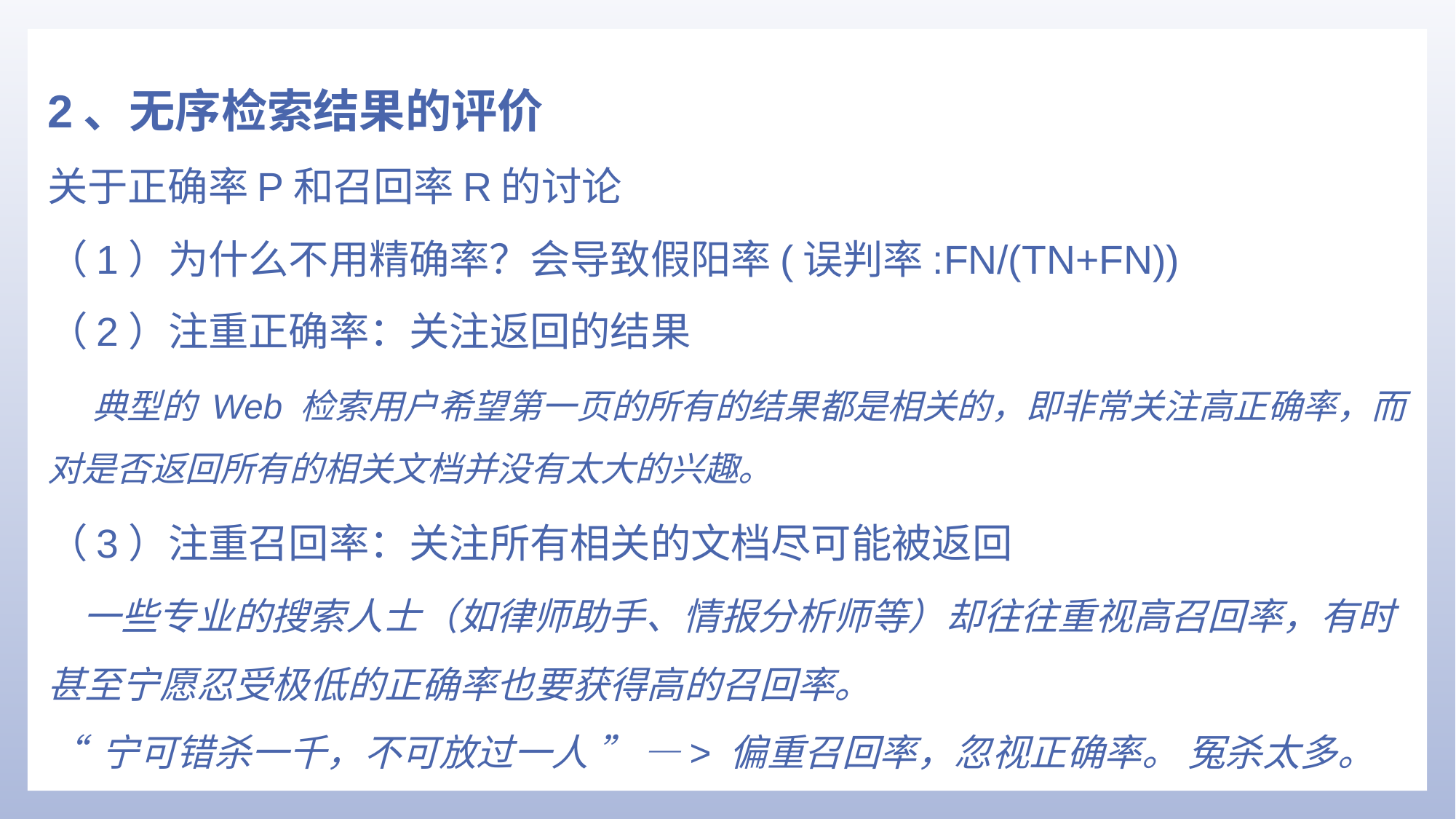

2、无序检索结果的评价
关于正确率P和召回率R的讨论
（1）为什么不用精确率？会导致假阳率(误判率:FN/(TN+FN))
（2）注重正确率：关注返回的结果
    典型的 Web 检索用户希望第一页的所有的结果都是相关的，即非常关注高正确率，而对是否返回所有的相关文档并没有太大的兴趣。
（3）注重召回率：关注所有相关的文档尽可能被返回
   一些专业的搜索人士（如律师助手、情报分析师等）却往往重视高召回率，有时甚至宁愿忍受极低的正确率也要获得高的召回率。
“ 宁可错杀一千，不可放过一人 ” —> 偏重召回率，忽视正确率。 冤杀太多。